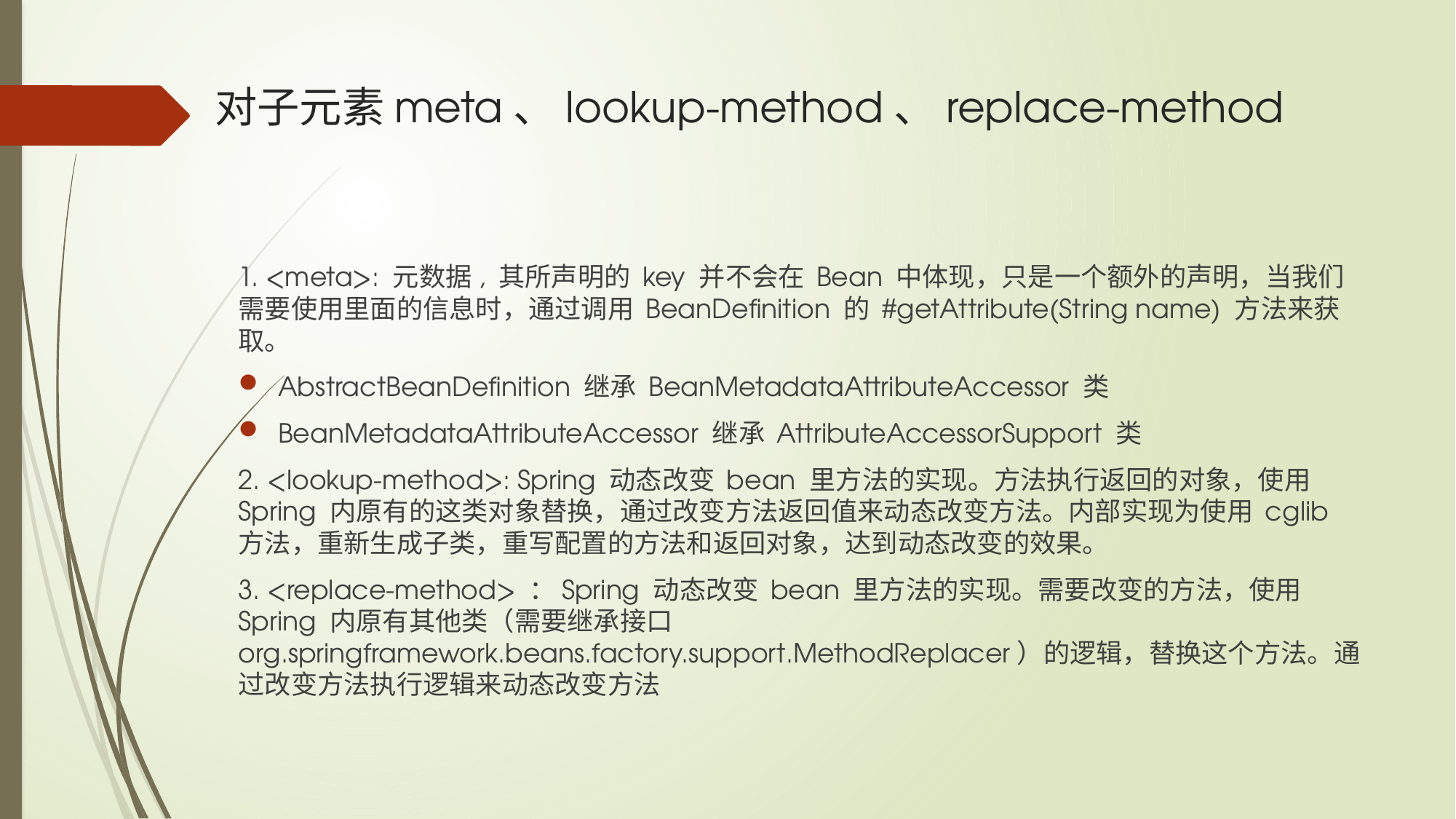

# 对子元素meta、lookup-method、replace-method
1. <meta>: 元数据, 其所声明的 key 并不会在 Bean 中体现，只是一个额外的声明，当我们需要使用里面的信息时，通过调用 BeanDefinition 的 #getAttribute(String name) 方法来获取。
AbstractBeanDefinition 继承 BeanMetadataAttributeAccessor 类
BeanMetadataAttributeAccessor 继承 AttributeAccessorSupport 类
2. <lookup-method>: Spring 动态改变 bean 里方法的实现。方法执行返回的对象，使用 Spring 内原有的这类对象替换，通过改变方法返回值来动态改变方法。内部实现为使用 cglib 方法，重新生成子类，重写配置的方法和返回对象，达到动态改变的效果。
3. <replace-method> ：Spring 动态改变 bean 里方法的实现。需要改变的方法，使用 Spring 内原有其他类（需要继承接口org.springframework.beans.factory.support.MethodReplacer）的逻辑，替换这个方法。通过改变方法执行逻辑来动态改变方法